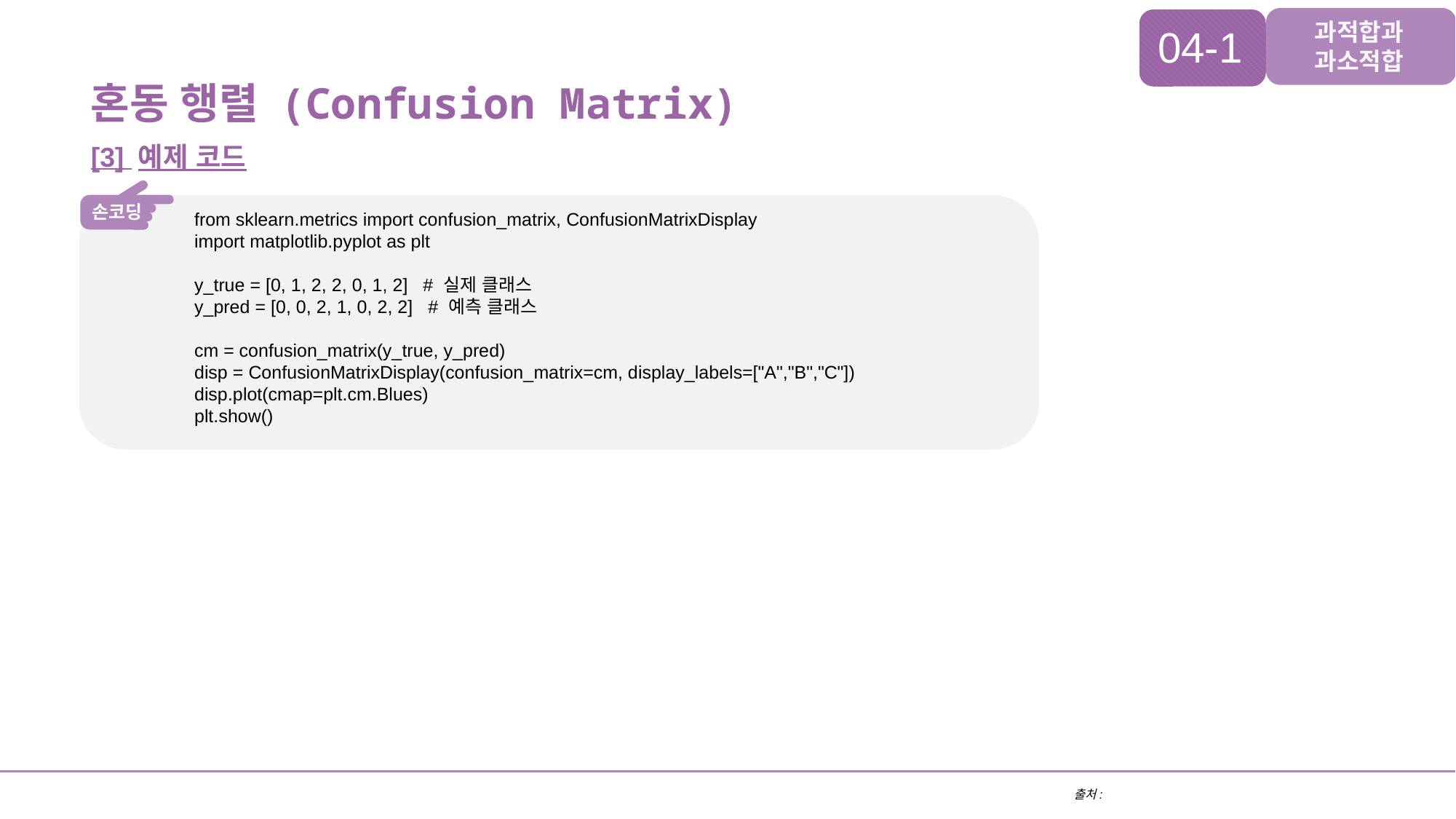

과적합과 과소적합
04-1
혼동 행렬 (Confusion Matrix)
[3] 예제 코드

손코딩
from sklearn.metrics import confusion_matrix, ConfusionMatrixDisplay
import matplotlib.pyplot as plt

y_true = [0, 1, 2, 2, 0, 1, 2]   # 실제 클래스
y_pred = [0, 0, 2, 1, 0, 2, 2]   # 예측 클래스

cm = confusion_matrix(y_true, y_pred)
disp = ConfusionMatrixDisplay(confusion_matrix=cm, display_labels=["A","B","C"])
disp.plot(cmap=plt.cm.Blues)
plt.show()
출처: